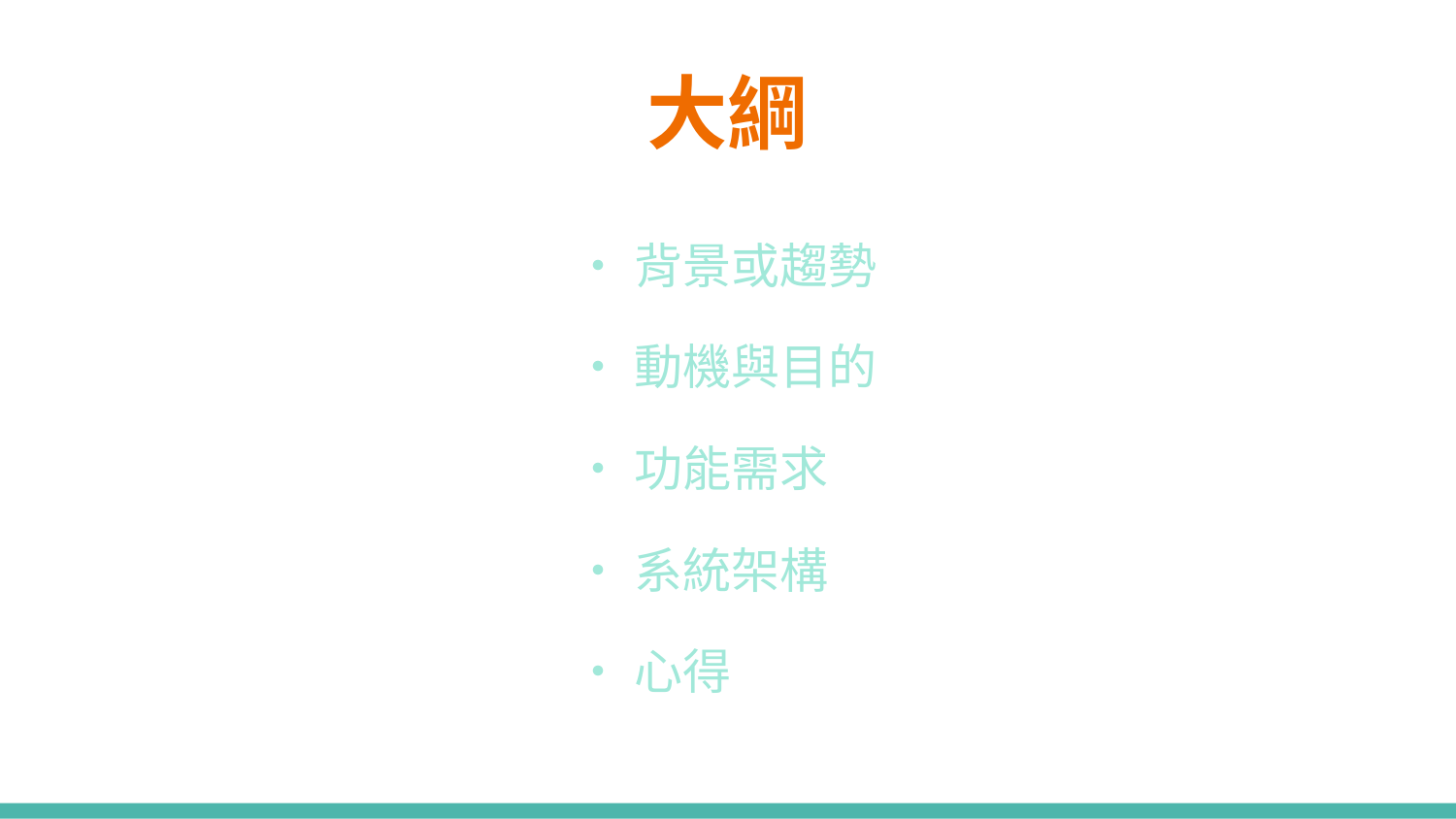

# 大綱
•背景或趨勢
•動機與目的
•功能需求
•系統架構
•心得